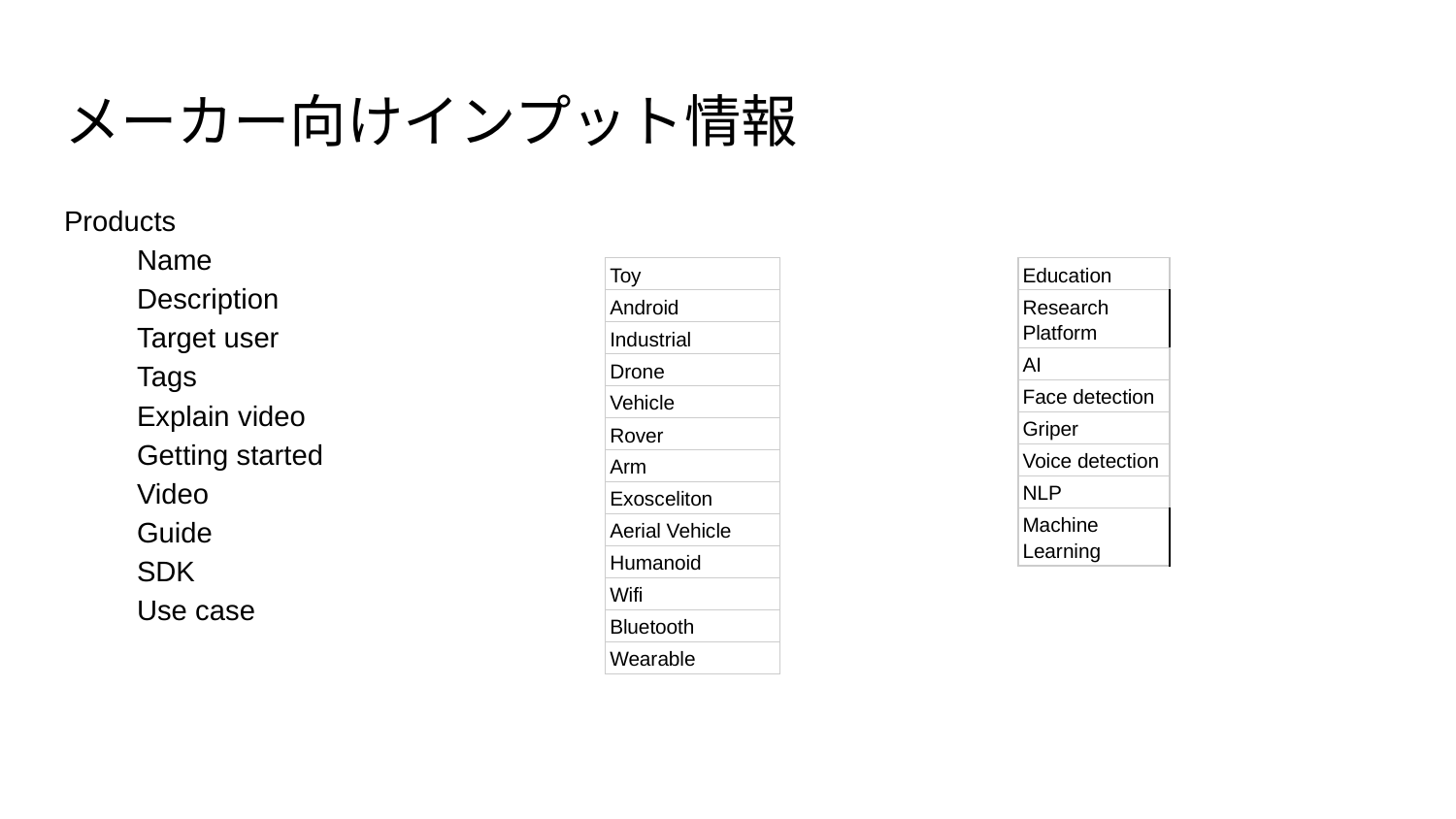

# メーカー向けインプット情報
Products
Name
Description
Target user
Tags
Explain video
Getting started
Video
Guide
SDK
Use case
| Toy |
| --- |
| Android |
| Industrial |
| Drone |
| Vehicle |
| Rover |
| Arm |
| Exosceliton |
| Aerial Vehicle |
| Humanoid |
| Wifi |
| Bluetooth |
| Wearable |
| Education |
| --- |
| Research Platform |
| AI |
| Face detection |
| Griper |
| Voice detection |
| NLP |
| Machine Learning |